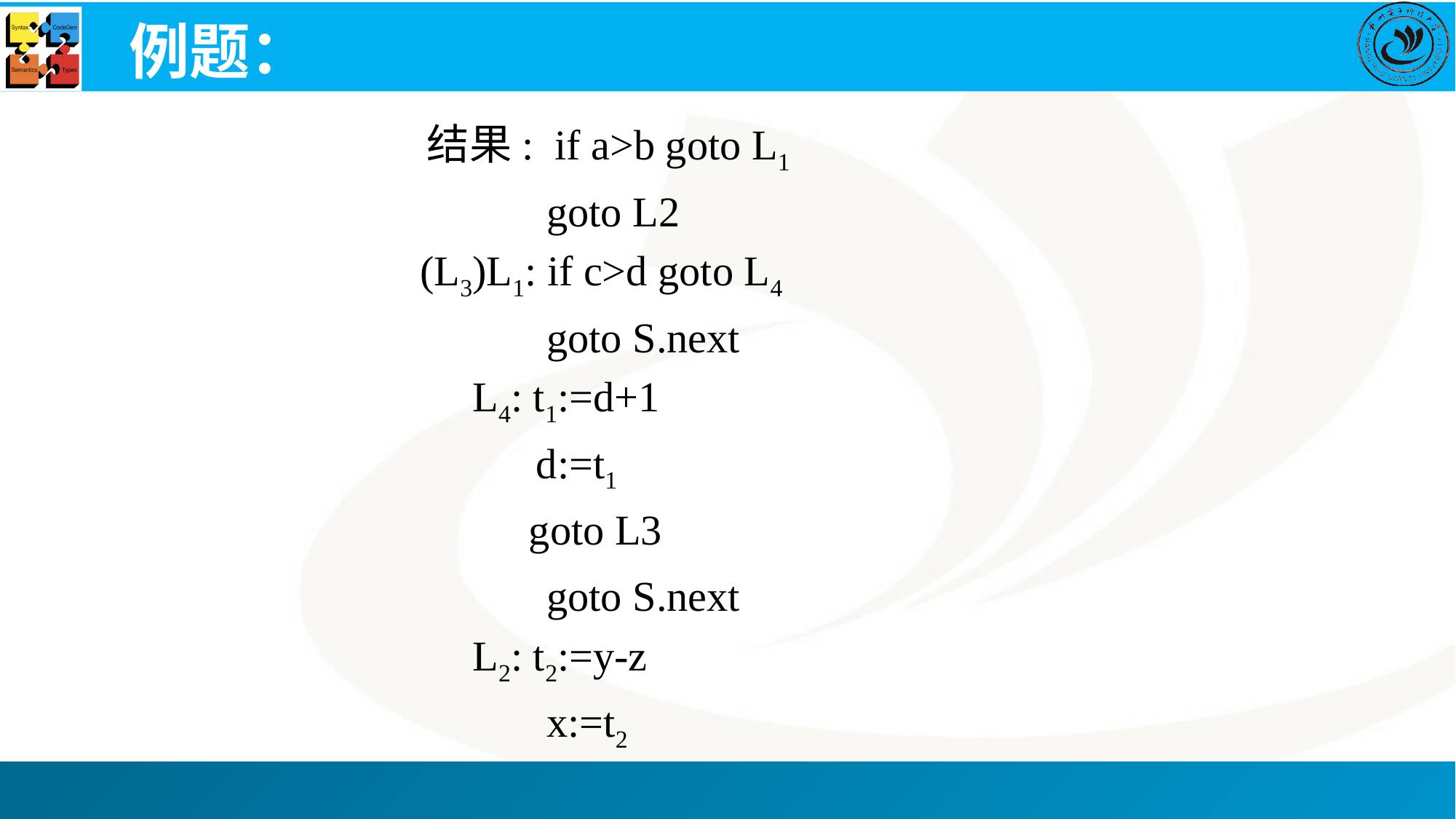

# 例题：
   结果:  if a>b goto L1
               goto L2
   (L3)L1: if c>d goto L4
               goto S.next
        L4: t1:=d+1
              d:=t1
                      goto L3
               goto S.next
        L2: t2:=y-z
               x:=t2
109